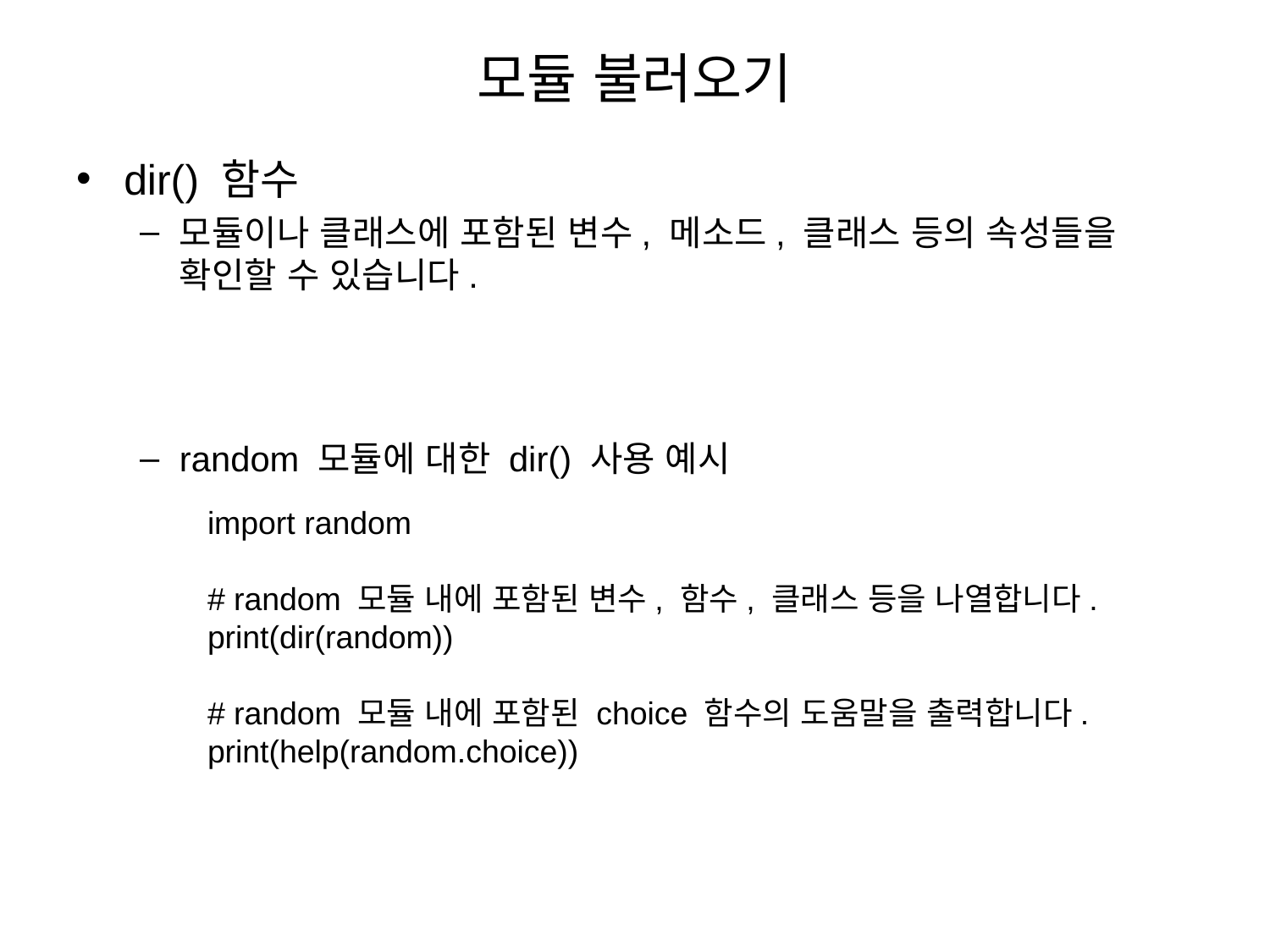

# 모듈 불러오기
dir() 함수
모듈이나 클래스에 포함된 변수, 메소드, 클래스 등의 속성들을 확인할 수 있습니다.

random 모듈에 대한 dir() 사용 예시
import random

# random 모듈 내에 포함된 변수, 함수, 클래스 등을 나열합니다.
print(dir(random))

# random 모듈 내에 포함된 choice 함수의 도움말을 출력합니다.
print(help(random.choice))